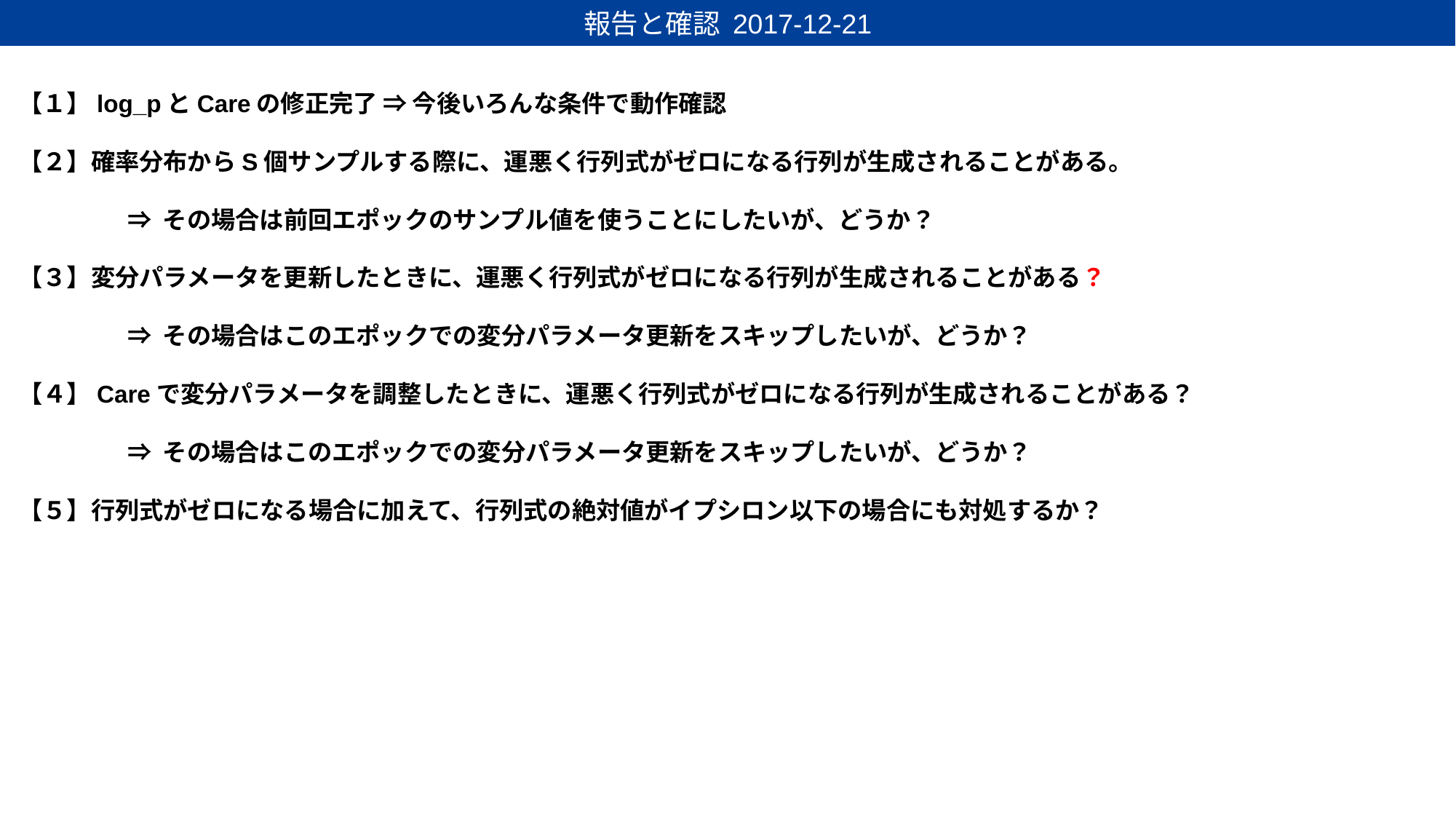

報告と確認 2017-12-21
【１】log_pとCareの修正完了 ⇒ 今後いろんな条件で動作確認

【２】確率分布からS個サンプルする際に、運悪く行列式がゼロになる行列が生成されることがある。

	⇒ その場合は前回エポックのサンプル値を使うことにしたいが、どうか？

【３】変分パラメータを更新したときに、運悪く行列式がゼロになる行列が生成されることがある？

	⇒ その場合はこのエポックでの変分パラメータ更新をスキップしたいが、どうか？

【４】Careで変分パラメータを調整したときに、運悪く行列式がゼロになる行列が生成されることがある？

	⇒ その場合はこのエポックでの変分パラメータ更新をスキップしたいが、どうか？

【５】行列式がゼロになる場合に加えて、行列式の絶対値がイプシロン以下の場合にも対処するか？